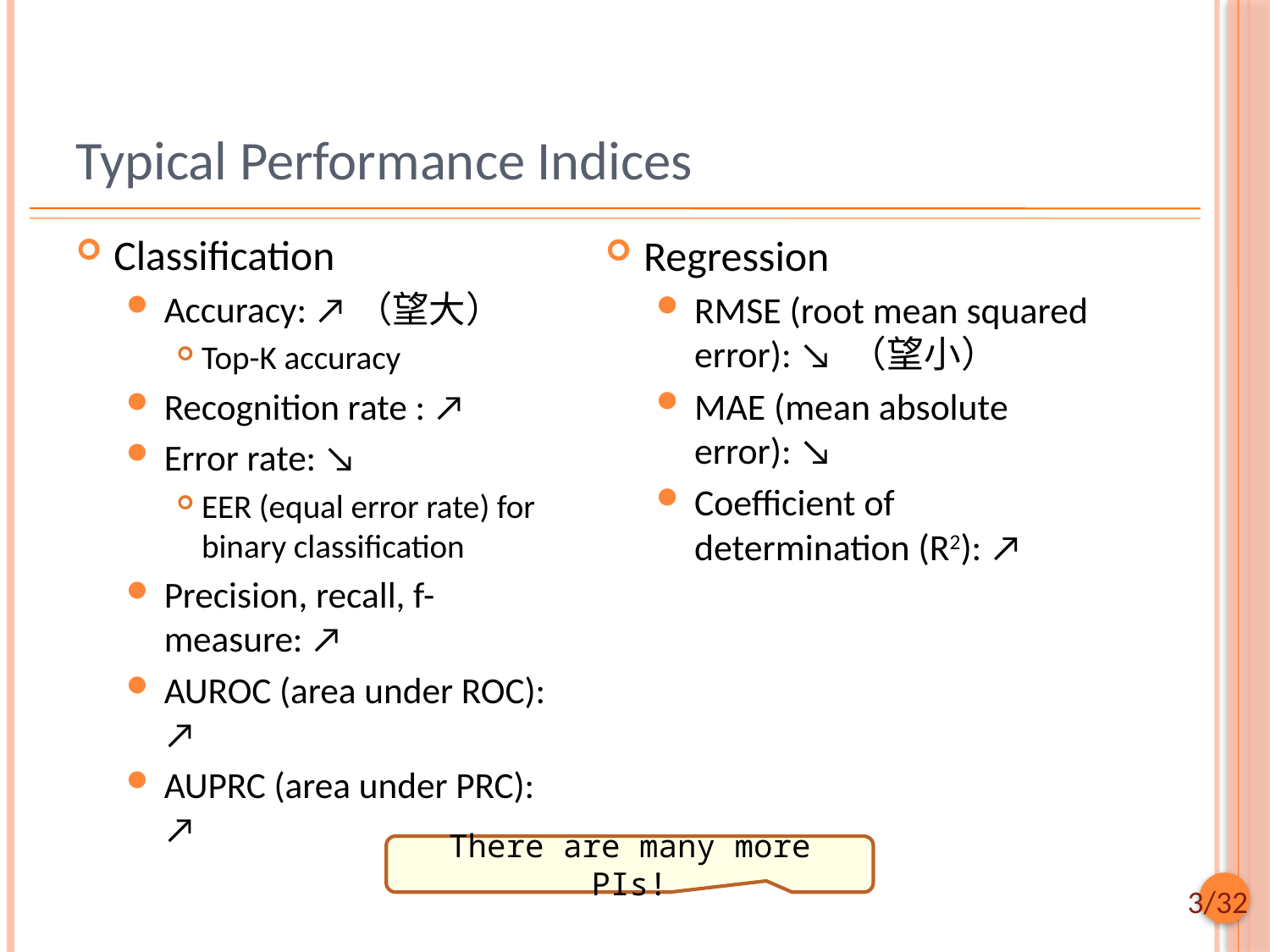

# Typical Performance Indices
Classification
Accuracy: ↗（望大）
Top-K accuracy
Recognition rate : ↗
Error rate: ↘
EER (equal error rate) for binary classification
Precision, recall, f-measure: ↗
AUROC (area under ROC): ↗
AUPRC (area under PRC): ↗
Regression
RMSE (root mean squared error): ↘ （望小）
MAE (mean absolute error): ↘
Coefficient of determination (R2): ↗
There are many more PIs!